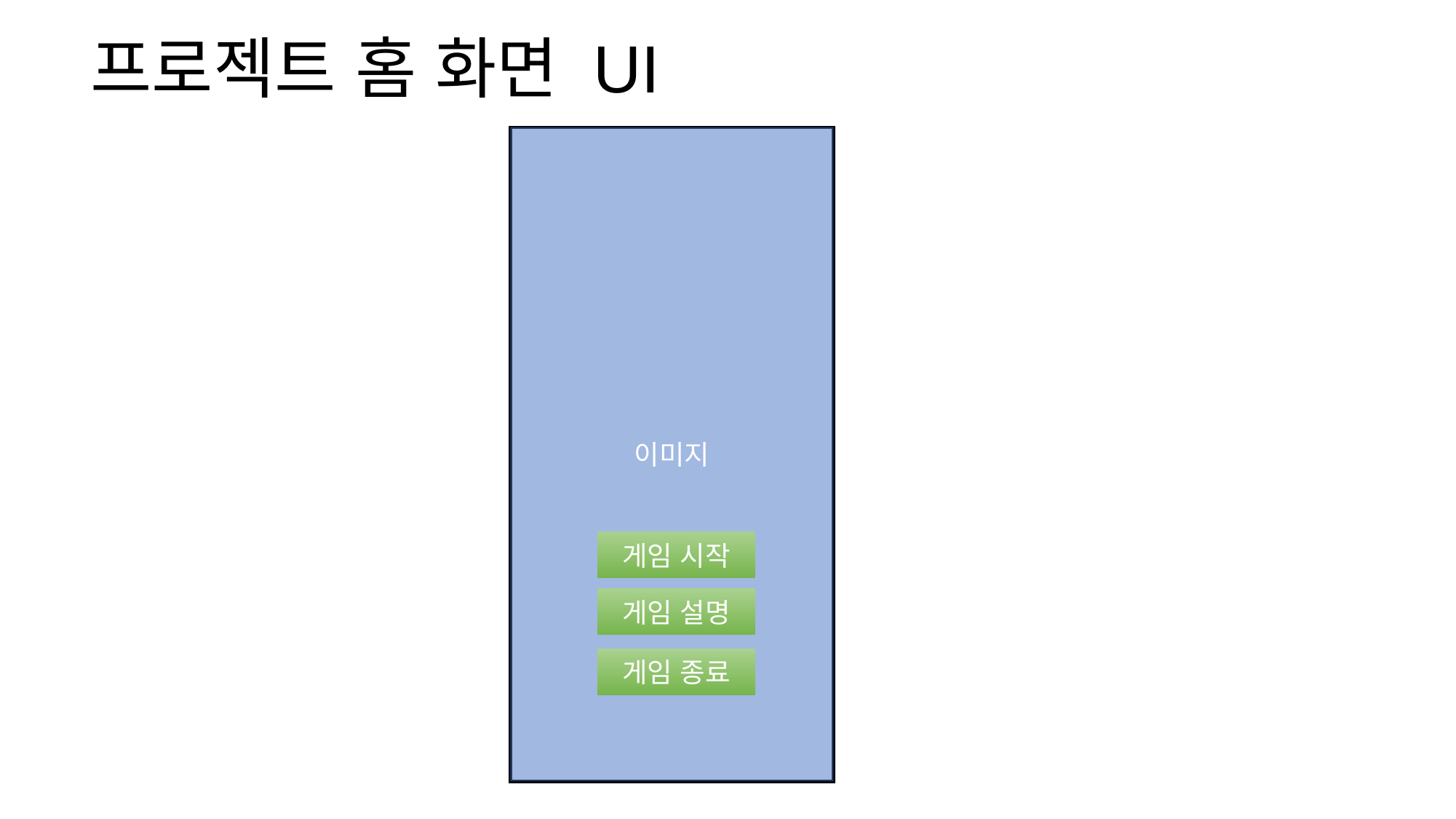

# 프로젝트 홈 화면 UI
이미지

게임 시작
게임 설명
게임 종료